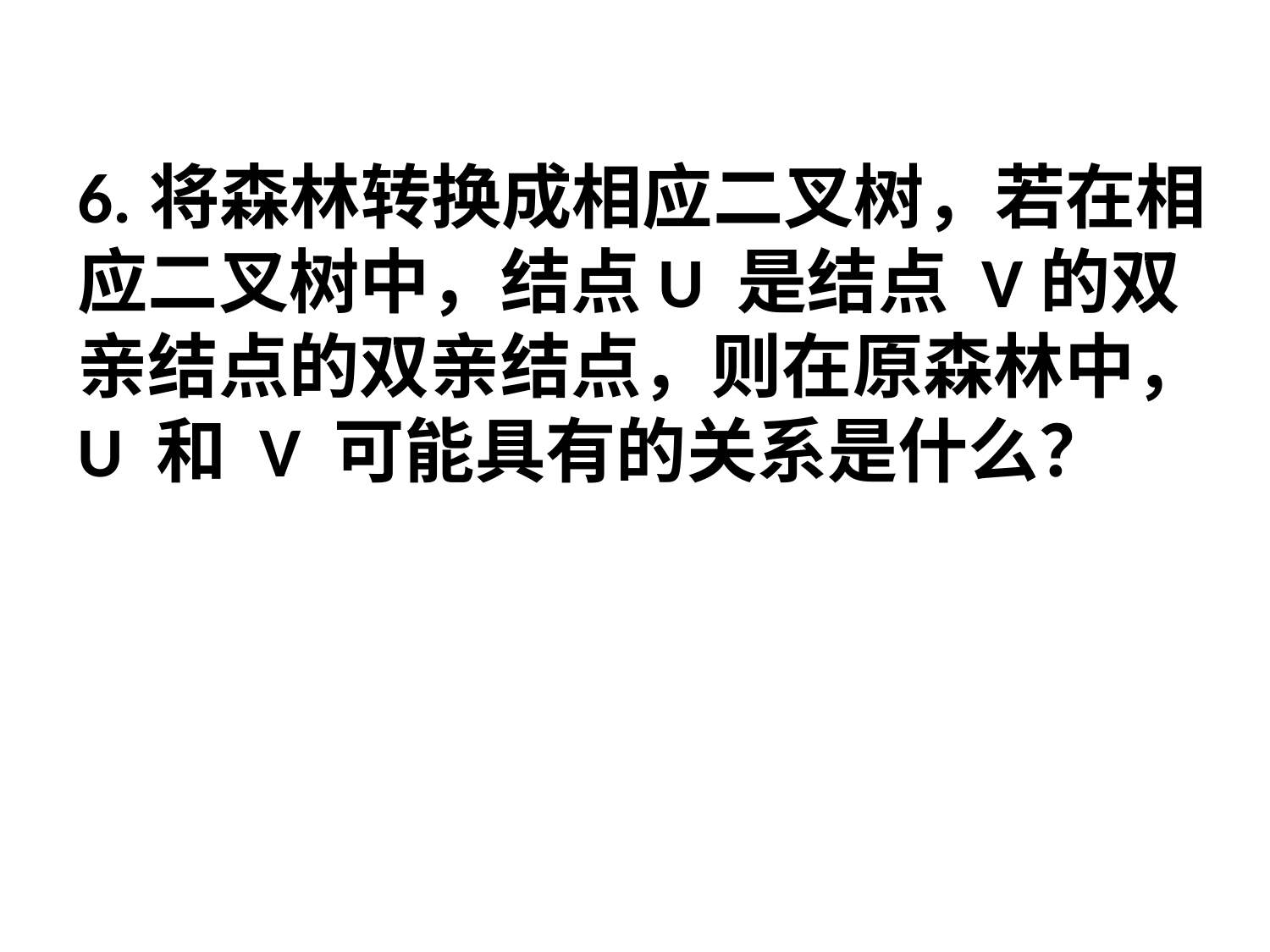

6.将森林转换成相应二叉树，若在相应二叉树中，结点U 是结点 V的双亲结点的双亲结点，则在原森林中， U 和 V 可能具有的关系是什么？